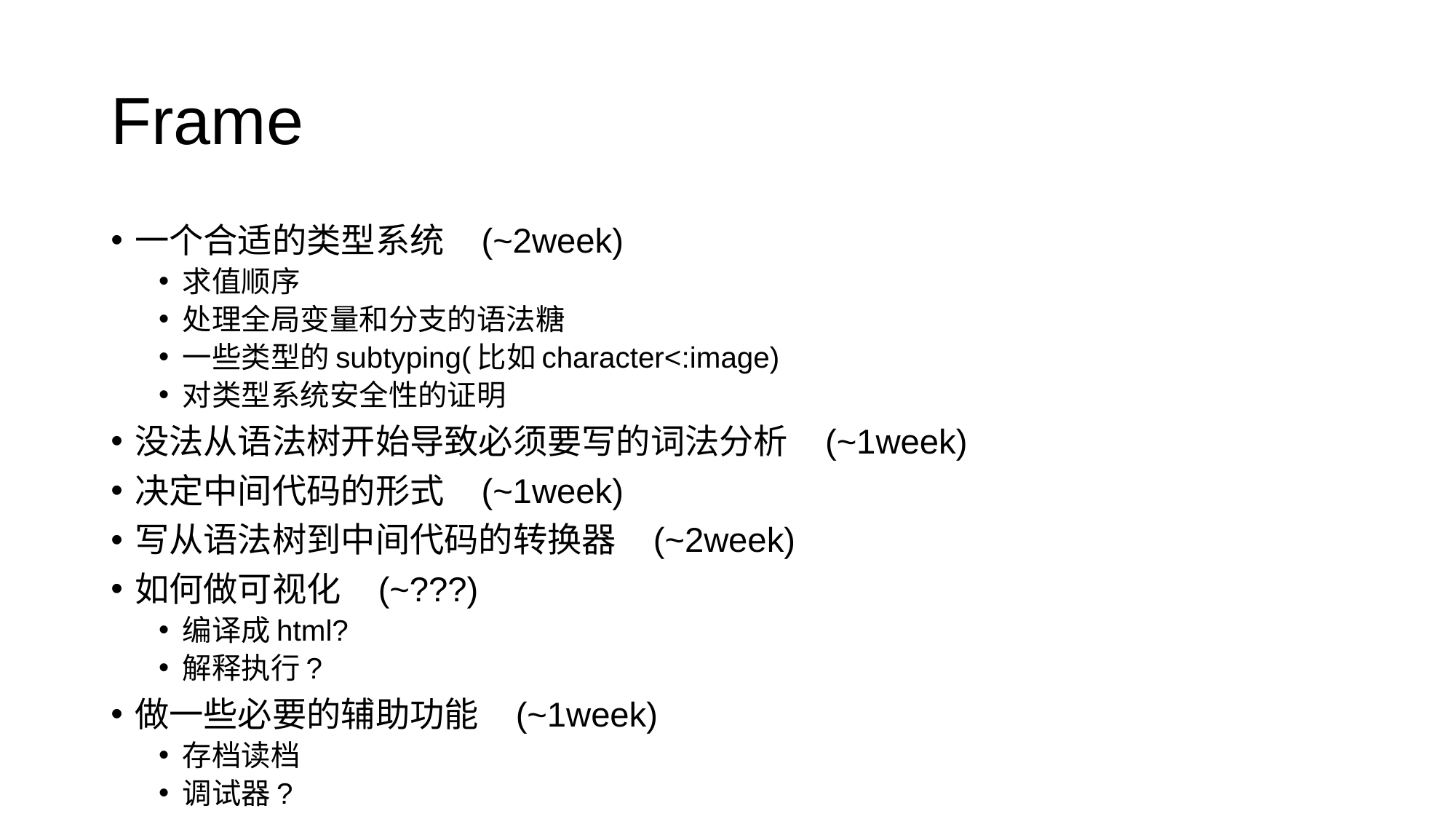

# Frame
一个合适的类型系统    (~2week)
求值顺序
处理全局变量和分支的语法糖
一些类型的subtyping(比如character<:image)
对类型系统安全性的证明
没法从语法树开始导致必须要写的词法分析    (~1week)
决定中间代码的形式    (~1week)
写从语法树到中间代码的转换器    (~2week)
如何做可视化    (~???)
编译成html?
解释执行?
做一些必要的辅助功能    (~1week)
存档读档
调试器?